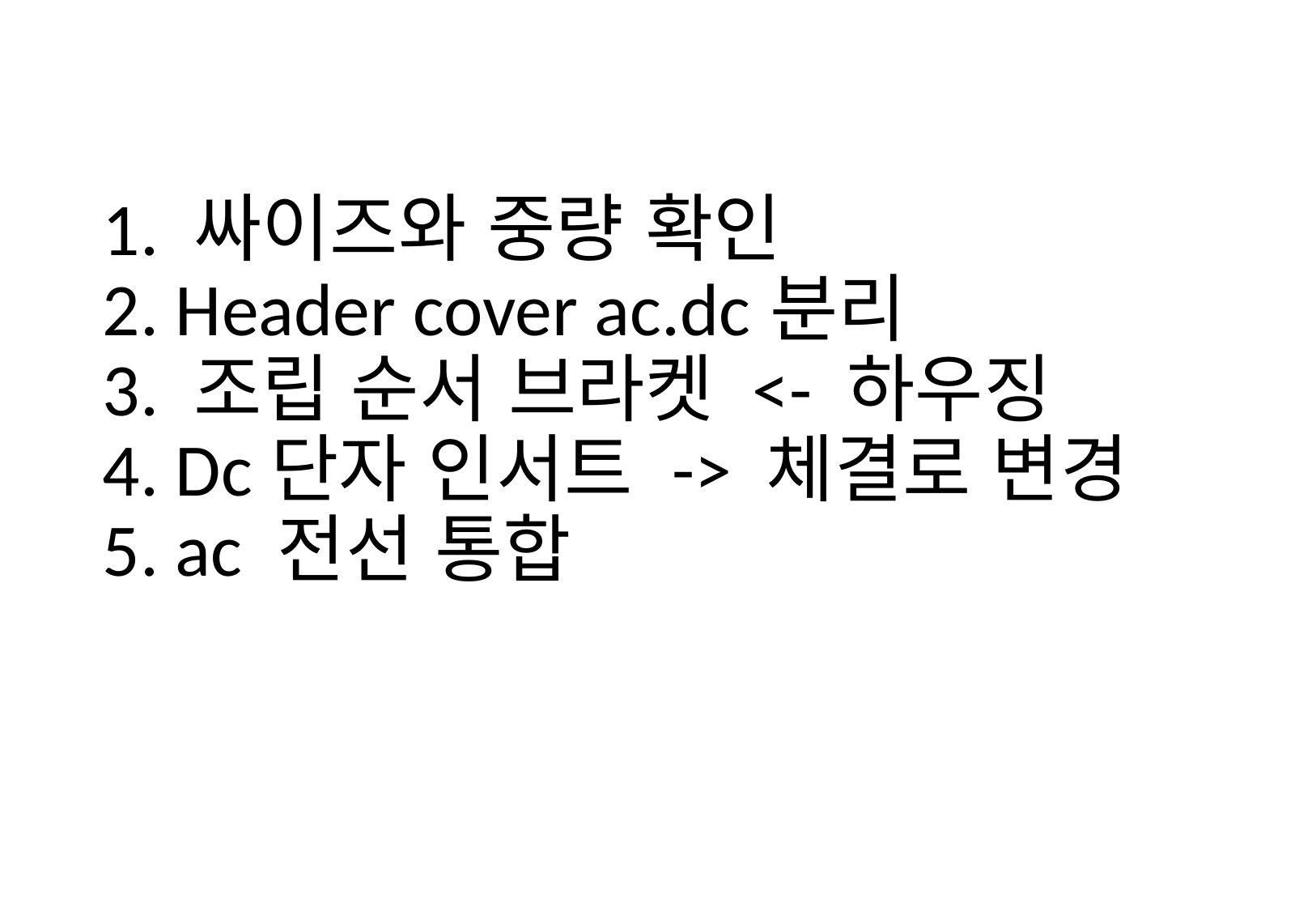

# 1. 싸이즈와 중량 확인 2. Header cover ac.dc분리 3. 조립 순서 브라켓 <- 하우징 4. Dc단자 인서트 -> 체결로 변경 5. ac 전선 통합